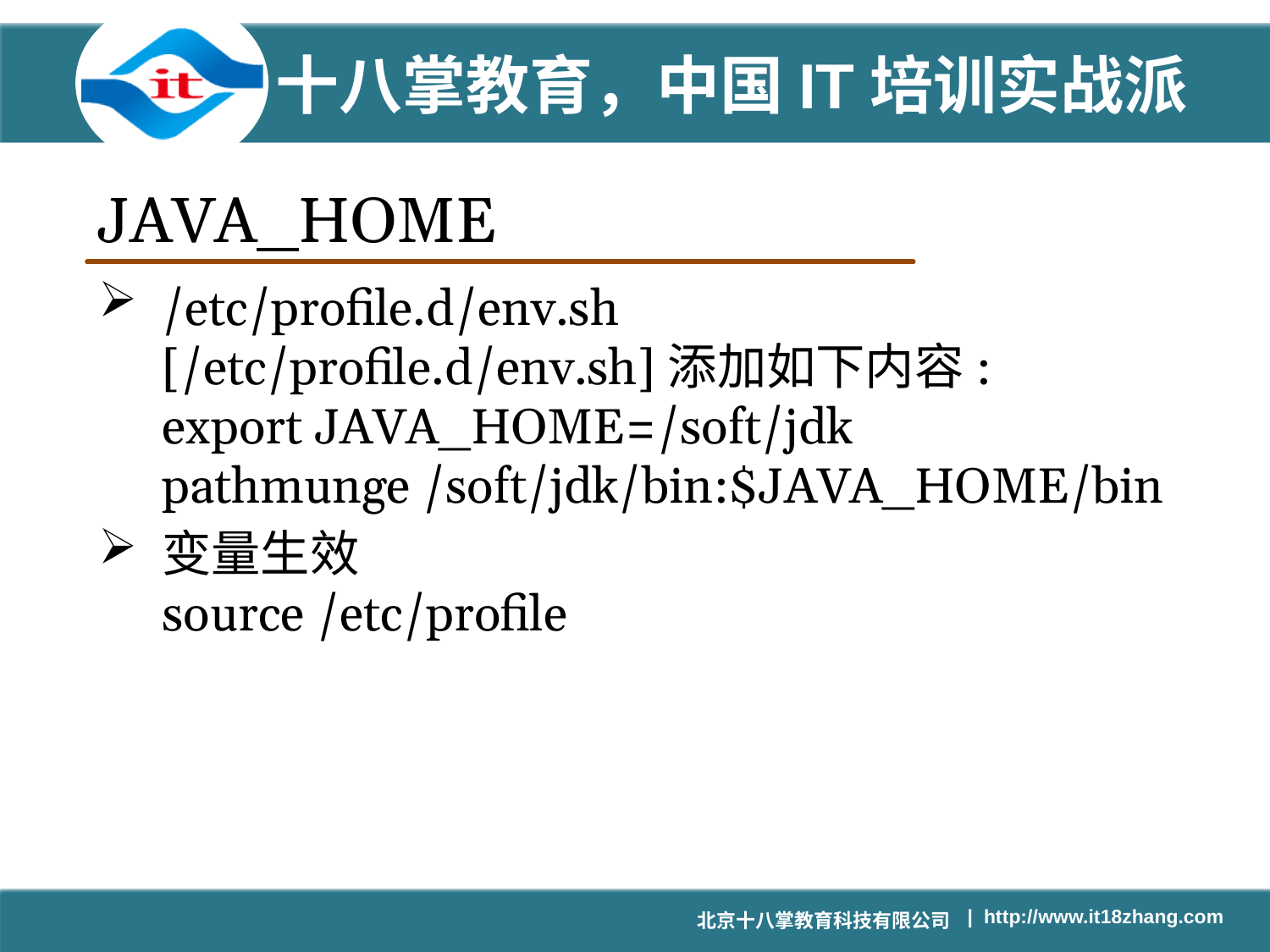

# JAVA_HOME
/etc/profile.d/env.sh
[/etc/profile.d/env.sh]添加如下内容:
export JAVA_HOME=/soft/jdk
pathmunge /soft/jdk/bin:$JAVA_HOME/bin
变量生效
source /etc/profile